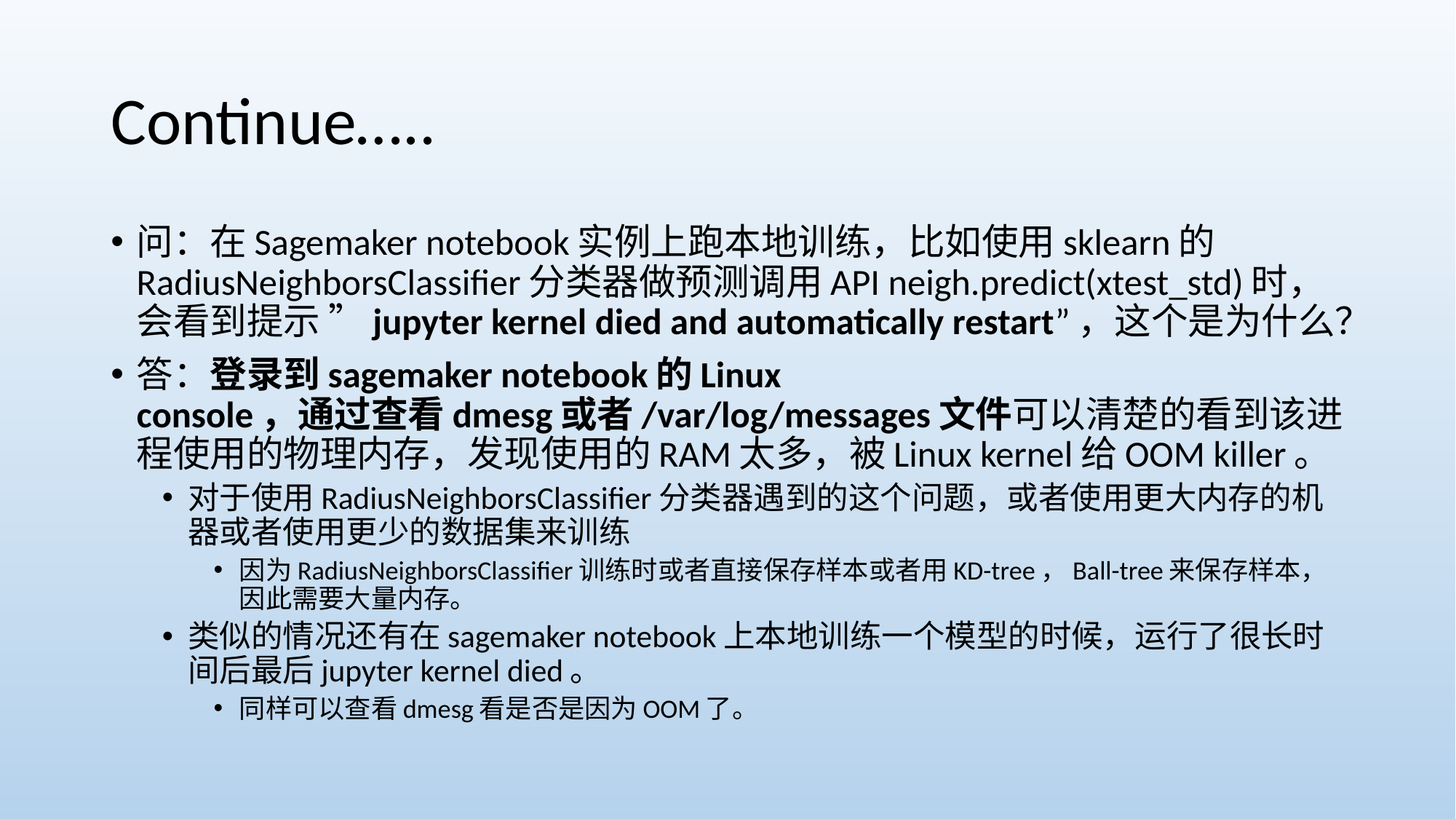

# Continue…..
问：在Sagemaker notebook实例上跑本地训练，比如使用sklearn的RadiusNeighborsClassifier分类器做预测调用API neigh.predict(xtest_std)时，会看到提示 ”jupyter kernel died and automatically restart”，这个是为什么？
答：登录到sagemaker notebook的Linux console，通过查看dmesg或者/var/log/messages文件可以清楚的看到该进程使用的物理内存，发现使用的RAM太多，被Linux kernel给OOM killer。
对于使用RadiusNeighborsClassifier分类器遇到的这个问题，或者使用更大内存的机器或者使用更少的数据集来训练
因为RadiusNeighborsClassifier训练时或者直接保存样本或者用KD-tree，Ball-tree来保存样本，因此需要大量内存。
类似的情况还有在sagemaker notebook上本地训练一个模型的时候，运行了很长时间后最后jupyter kernel died。
同样可以查看dmesg看是否是因为OOM了。